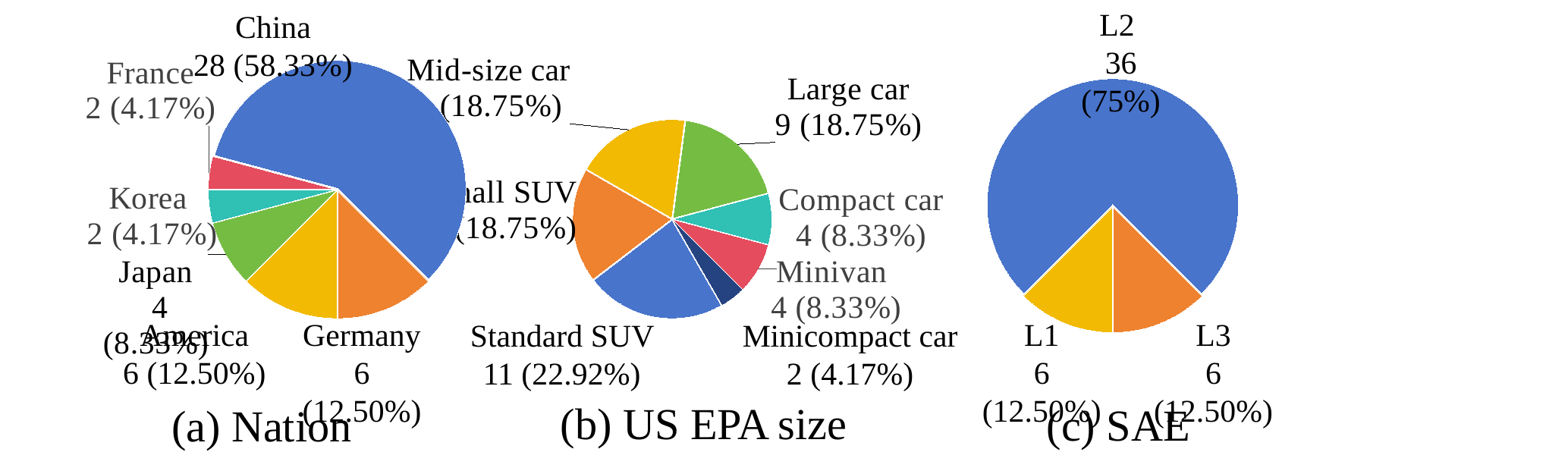

L2
36 (75%)
China
28 (58.33%)

### Chart

| Category | 销售额 |
|---|---|

### Chart

| Category | 销售额 |
|---|---|
| Standard SUV | 11.0 |
| Small SUV | 9.0 |
| Mid-Size car | 9.0 |
| Large car | 9.0 |
| Compact car | 4.0 |
| Minivan | 4.0 |
| Minicompact car | 2.0 |

### Chart

| Category | 销售额 |
|---|---|
(b) US EPA size
(c) SAE
(a) Nation
America
6 (12.50%)
Germany
6 (12.50%)
L3
6 (12.50%)
L1
6 (12.50%)
Standard SUV 11 (22.92%)
Minicompact car
2 (4.17%)